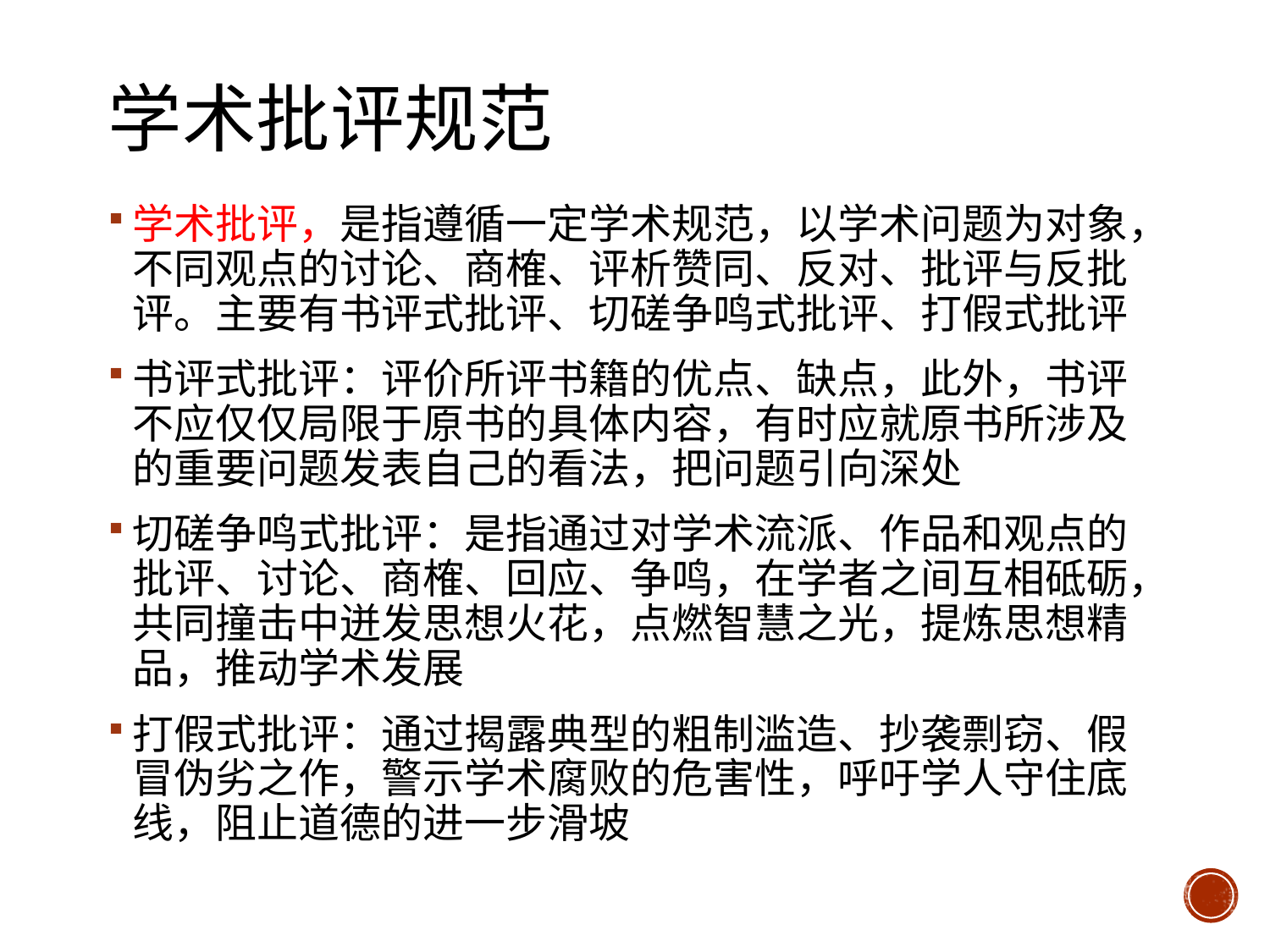

# 学术批评规范
学术批评，是指遵循一定学术规范，以学术问题为对象，不同观点的讨论、商榷、评析赞同、反对、批评与反批评。主要有书评式批评、切磋争鸣式批评、打假式批评
书评式批评：评价所评书籍的优点、缺点，此外，书评不应仅仅局限于原书的具体内容，有时应就原书所涉及的重要问题发表自己的看法，把问题引向深处
切磋争鸣式批评：是指通过对学术流派、作品和观点的批评、讨论、商榷、回应、争鸣，在学者之间互相砥砺，共同撞击中迸发思想火花，点燃智慧之光，提炼思想精品，推动学术发展
打假式批评：通过揭露典型的粗制滥造、抄袭剽窃、假冒伪劣之作，警示学术腐败的危害性，呼吁学人守住底线，阻止道德的进一步滑坡